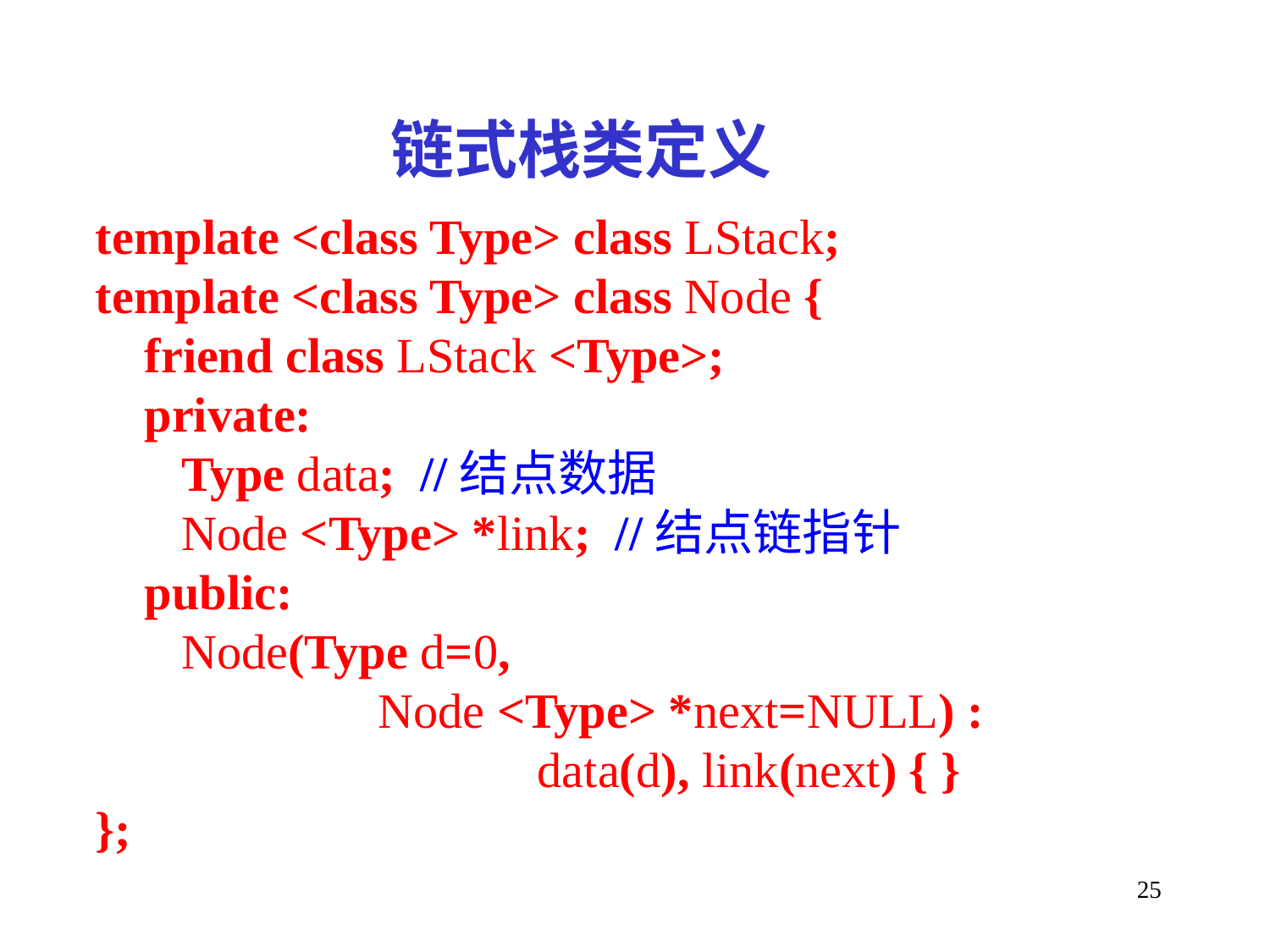

链式栈类定义
template <class Type> class LStack;
template <class Type> class Node {
    friend class LStack <Type>;
    private:
       Type data;  //结点数据
       Node <Type> *link;  //结点链指针
    public:
       Node(Type d=0,
                       Node <Type> *next=NULL) :
                                    data(d), link(next) { }
};
25